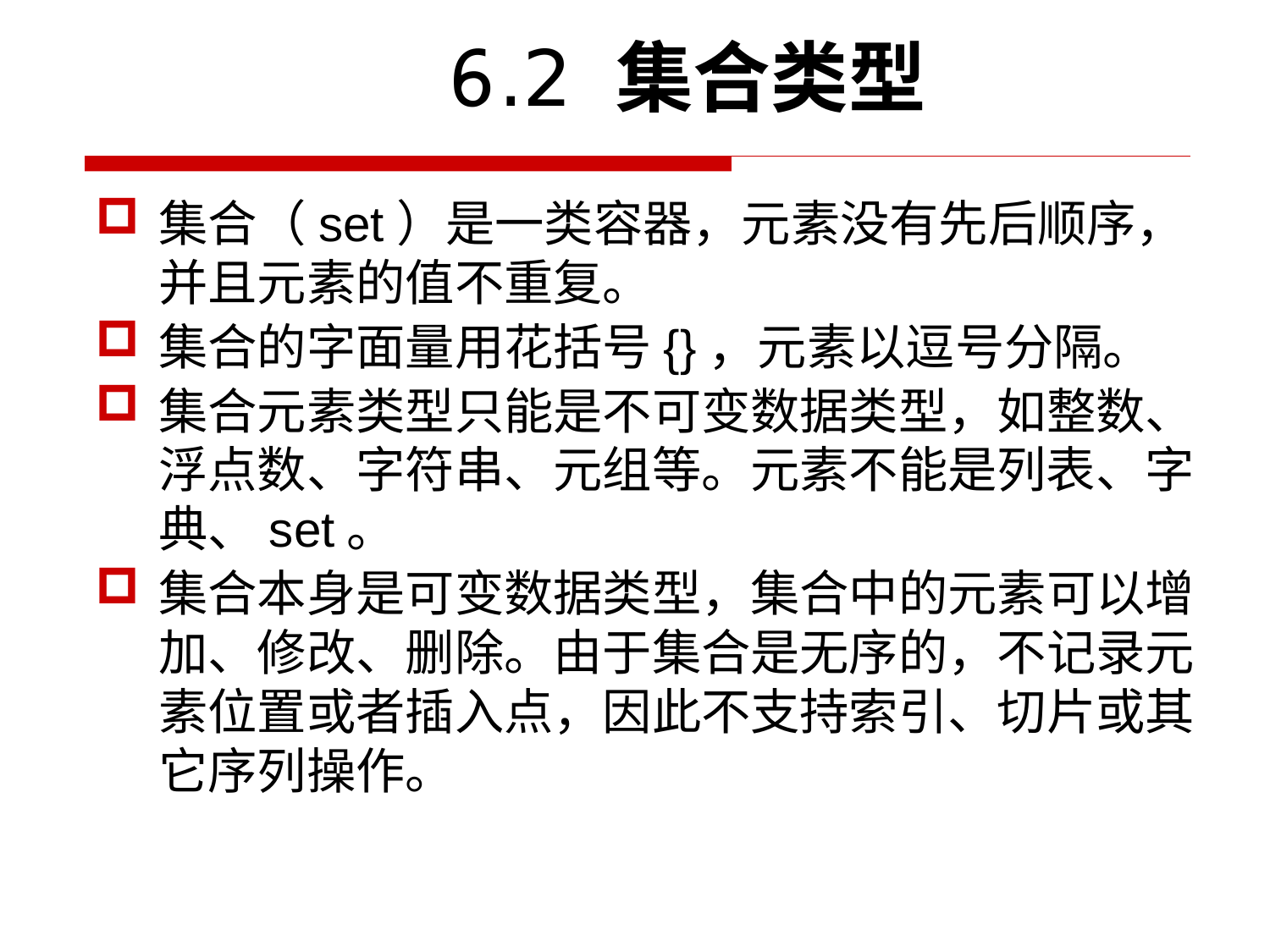

6.2 集合类型
集合（set）是一类容器，元素没有先后顺序，并且元素的值不重复。
集合的字面量用花括号{}，元素以逗号分隔。
集合元素类型只能是不可变数据类型，如整数、浮点数、字符串、元组等。元素不能是列表、字典、set。
集合本身是可变数据类型，集合中的元素可以增加、修改、删除。由于集合是无序的，不记录元素位置或者插入点，因此不支持索引、切片或其它序列操作。

42